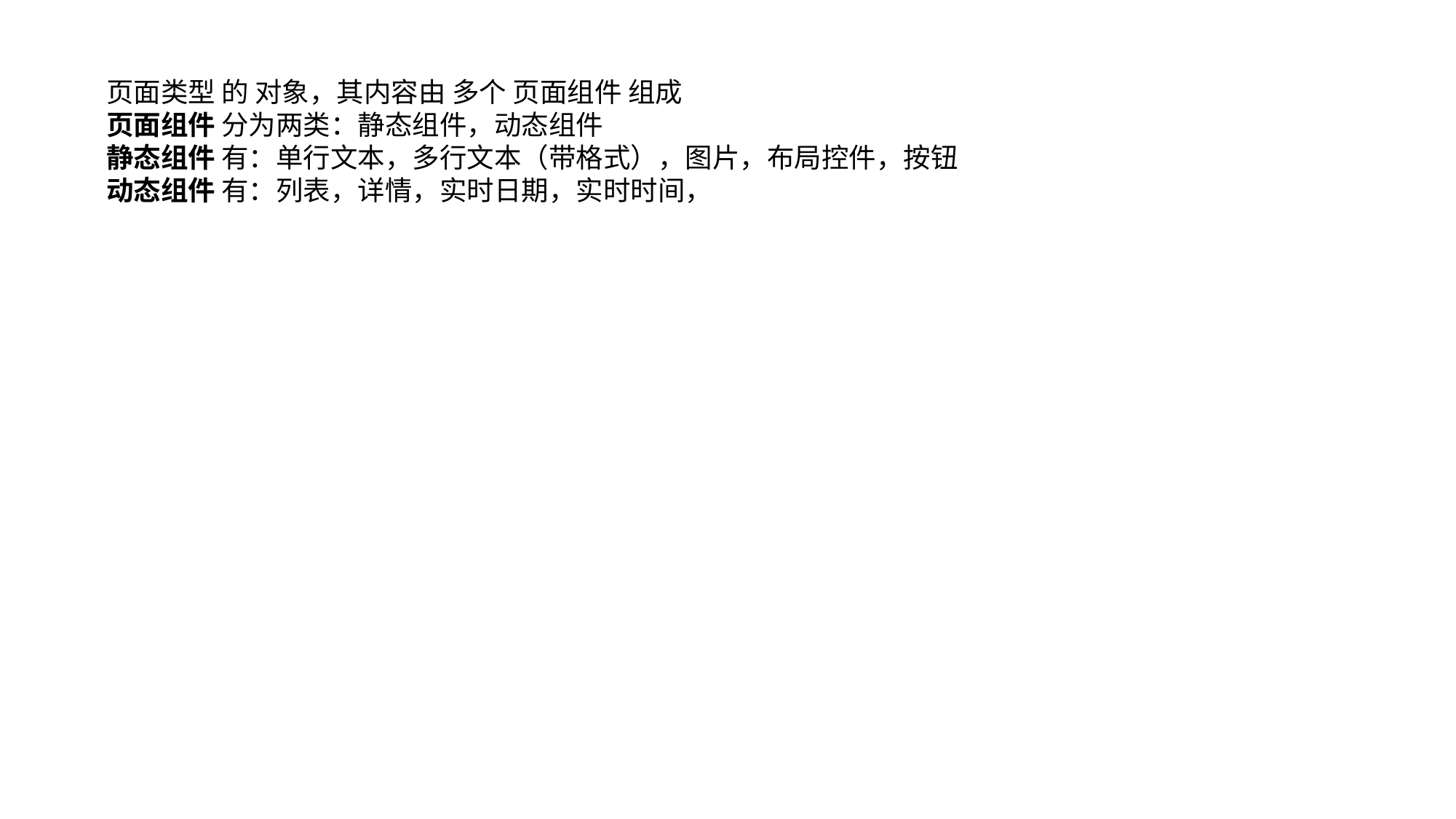

页面类型 的 对象，其内容由 多个 页面组件 组成
页面组件 分为两类：静态组件，动态组件
静态组件 有：单行文本，多行文本（带格式），图片，布局控件，按钮
动态组件 有：列表，详情，实时日期，实时时间，